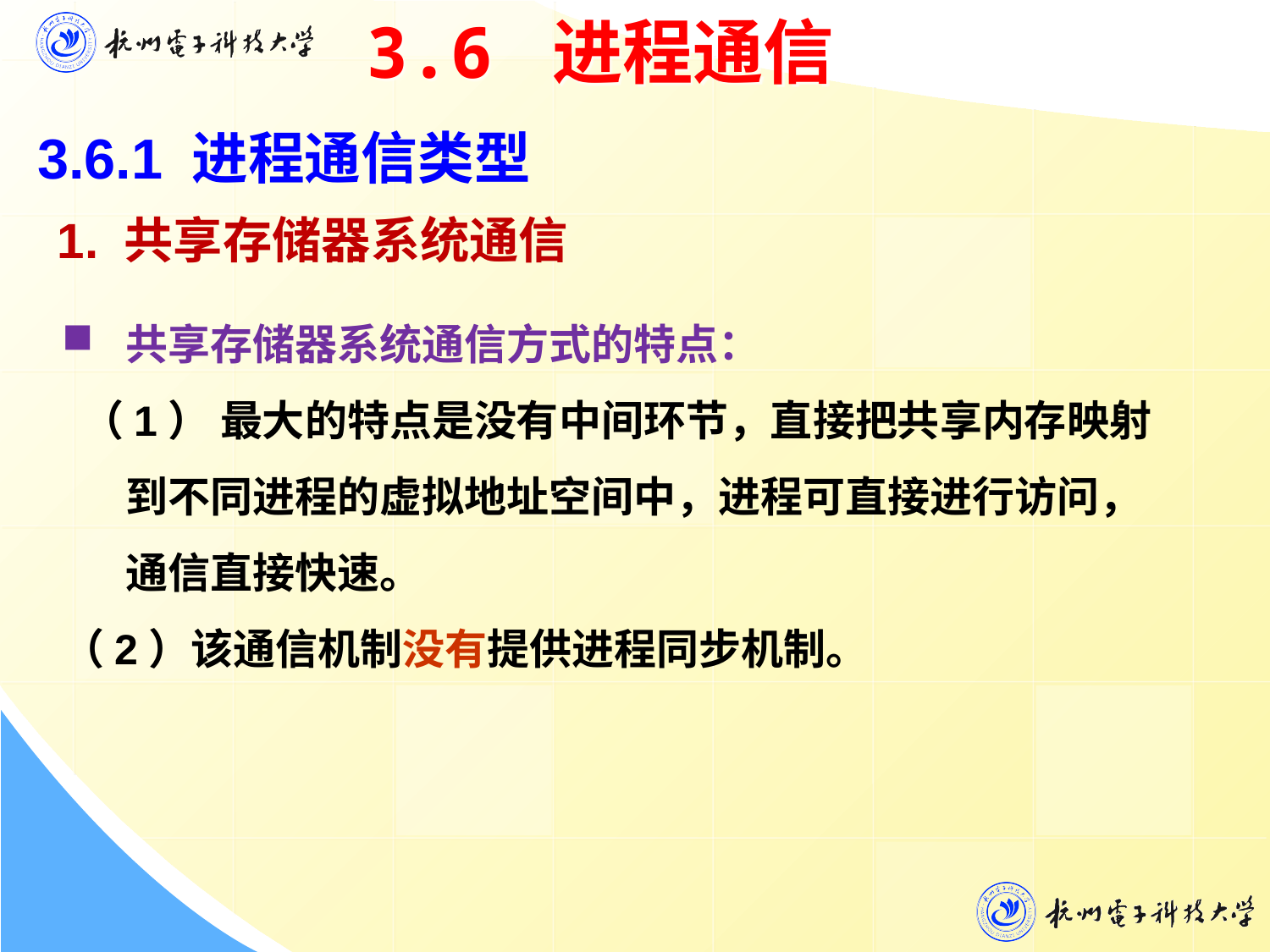

3.6 进程通信
3.6.1 进程通信类型
1. 共享存储器系统通信
共享存储器系统通信方式的特点：
 （1） 最大的特点是没有中间环节，直接把共享内存映射到不同进程的虚拟地址空间中，进程可直接进行访问，通信直接快速。
（2）该通信机制没有提供进程同步机制。